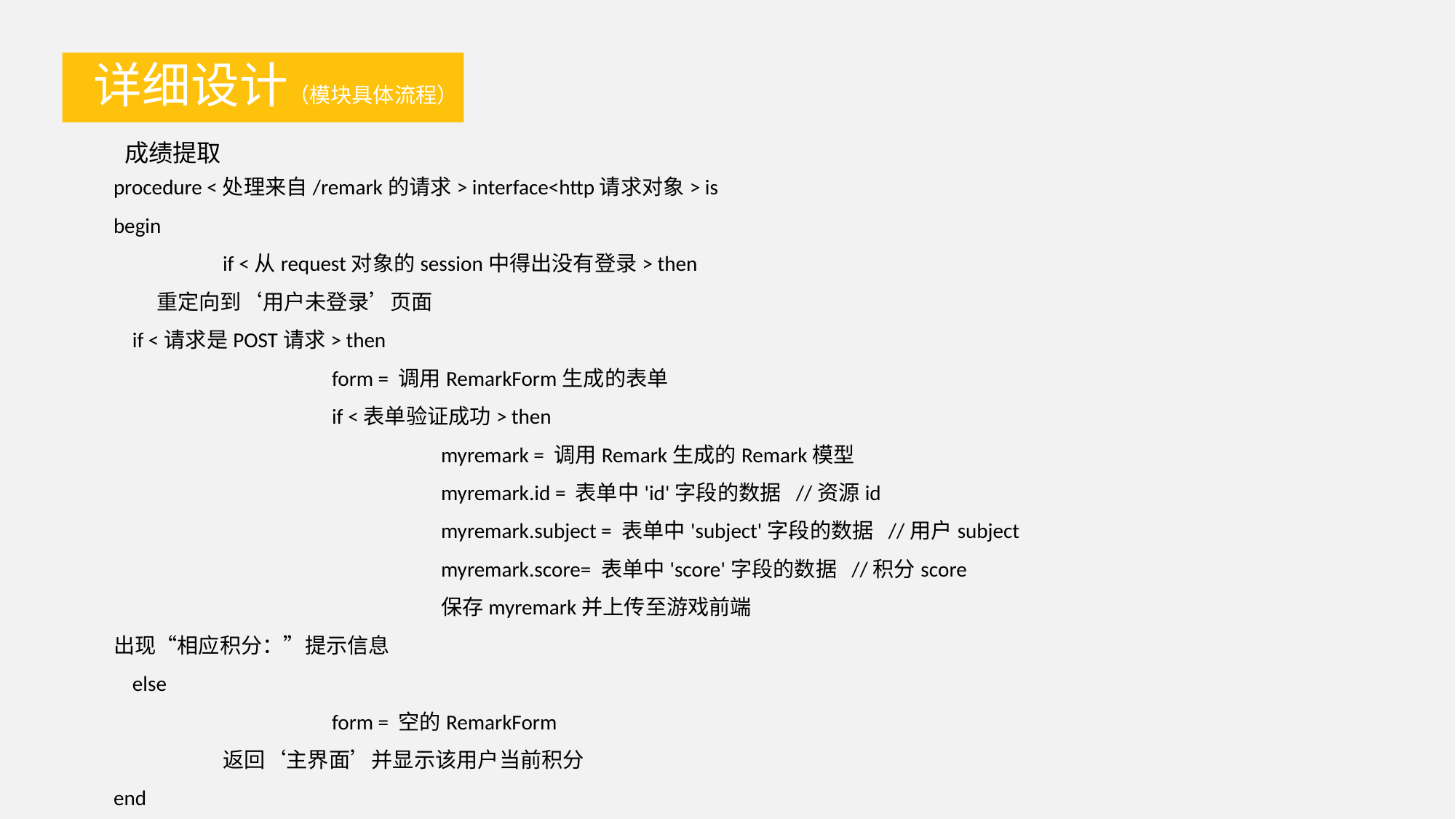

详细设计（模块具体流程）

成绩提取
procedure <处理来自/remark的请求> interface<http请求对象> is
begin
	if <从request对象的session中得出没有登录> then
        重定向到‘用户未登录’页面
    if <请求是POST请求> then
		form = 调用RemarkForm生成的表单
		if <表单验证成功> then
			myremark = 调用Remark生成的Remark模型
			myremark.id = 表单中'id'字段的数据  //资源id
			myremark.subject = 表单中'subject'字段的数据  //用户subject
			myremark.score= 表单中'score'字段的数据  //积分score
			保存myremark并上传至游戏前端
出现“相应积分：”提示信息
    else
		form = 空的RemarkForm
	返回‘主界面’并显示该用户当前积分
end